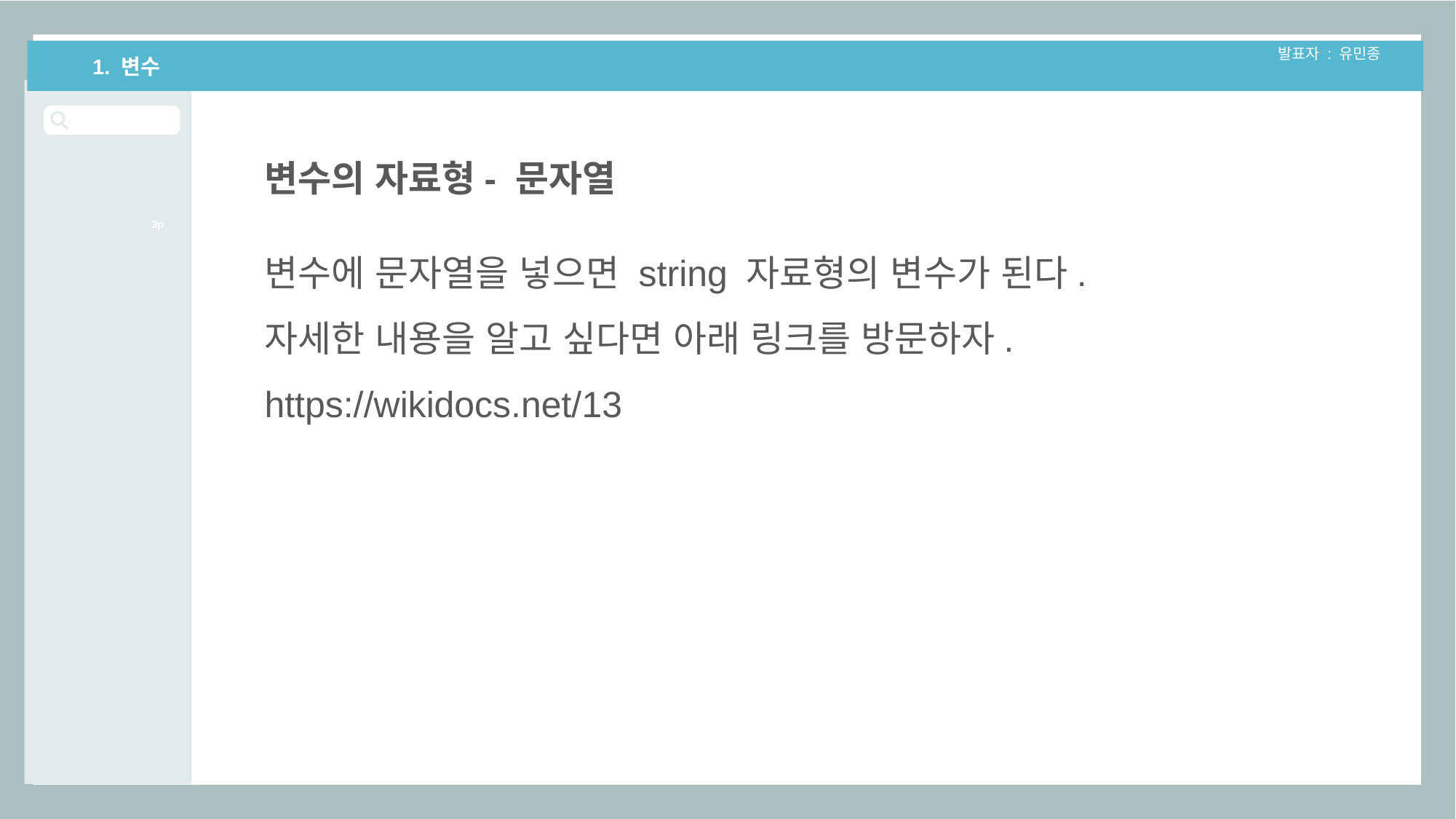

발표자 : 유민종
1. 변수

변수의 자료형- 문자열
3p
변수에 문자열을 넣으면 string 자료형의 변수가 된다.
자세한 내용을 알고 싶다면 아래 링크를 방문하자.
https://wikidocs.net/13